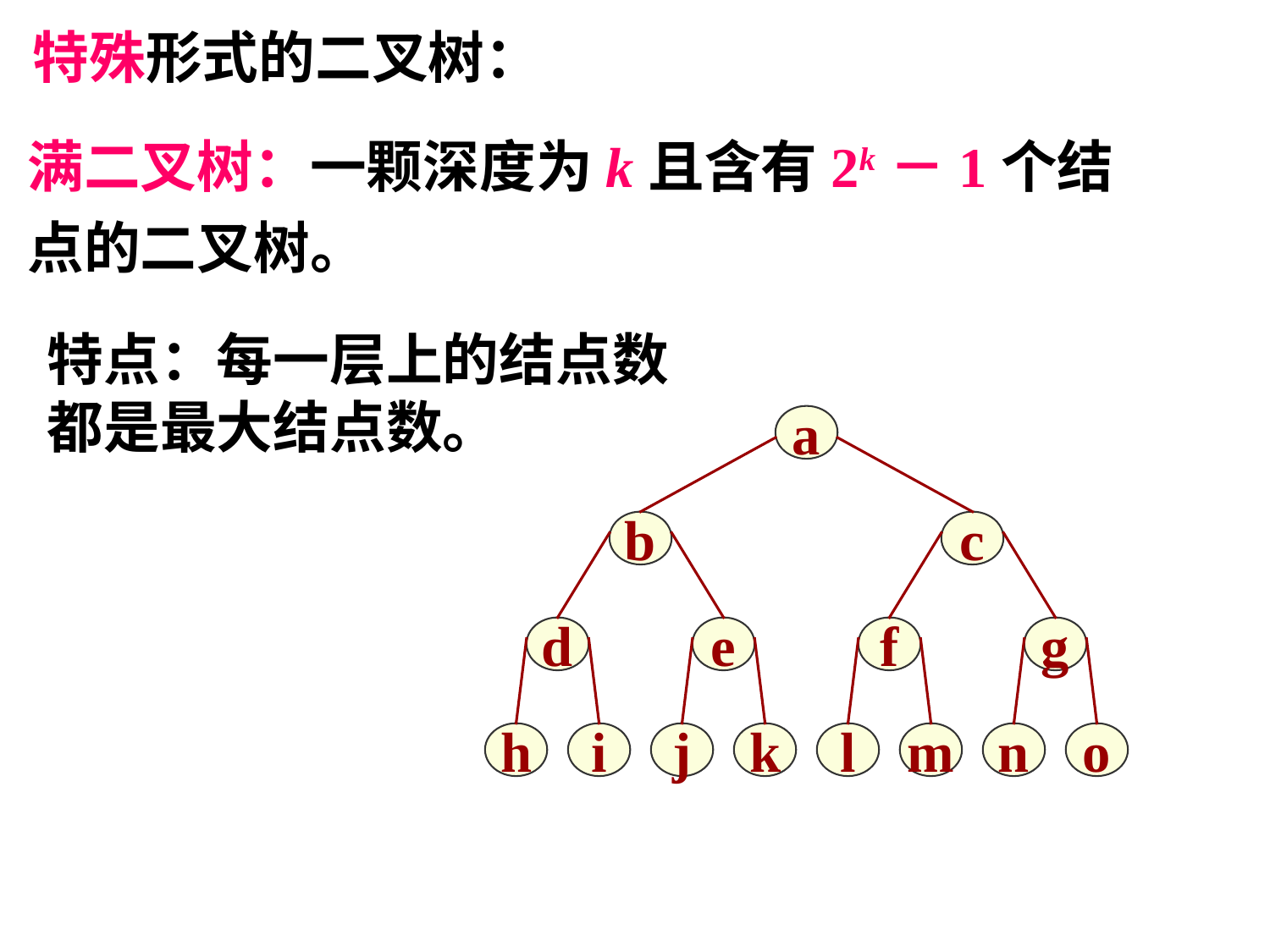

特殊形式的二叉树：
满二叉树：一颗深度为k且含有2k－1个结点的二叉树。
特点：每一层上的结点数都是最大结点数。
a

b
c

d
e
f
g

h
i
j
k
l
m
n
o